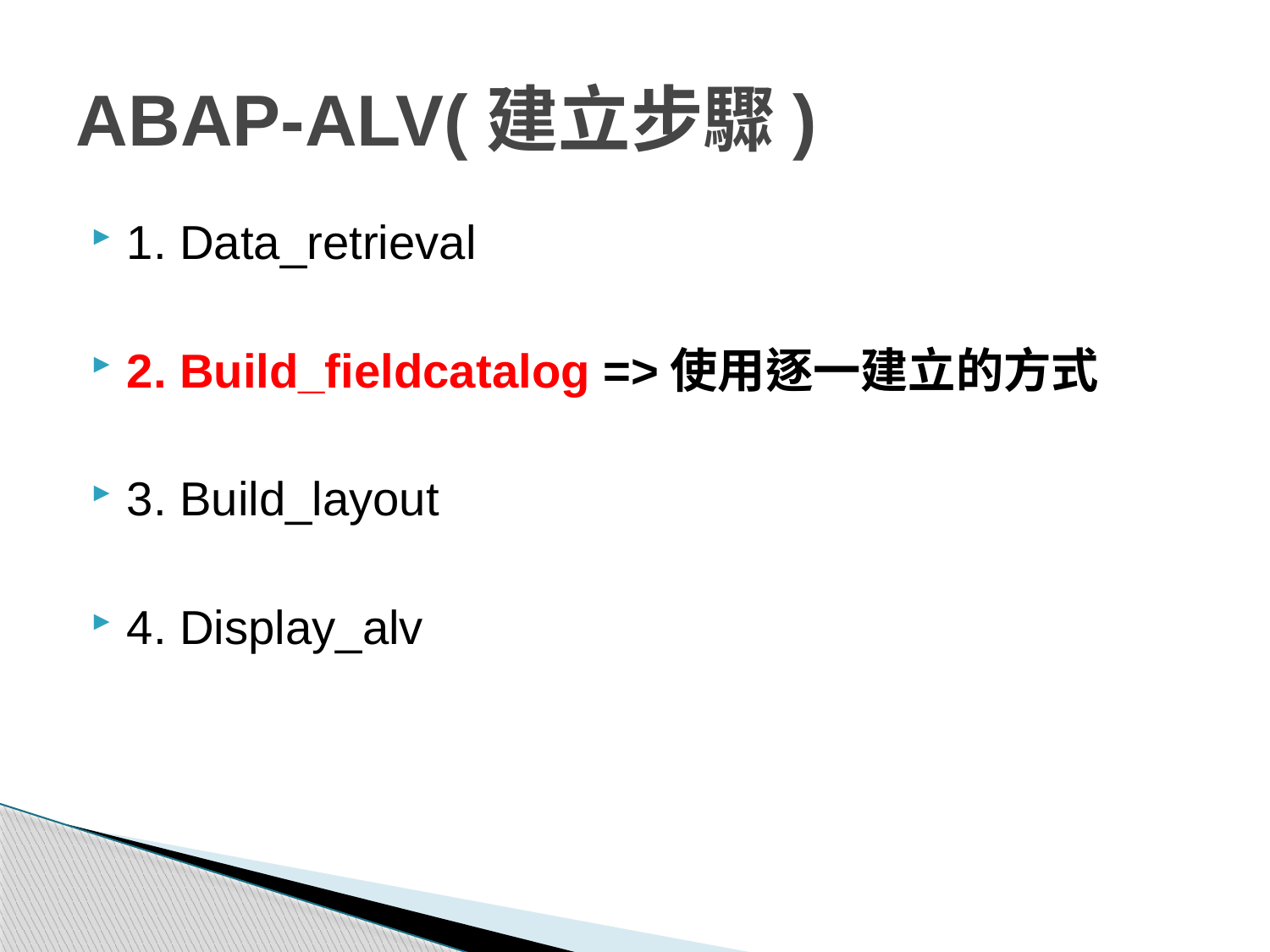

# ABAP-ALV(建立步驟)
1. Data_retrieval

2. Build_fieldcatalog =>使用逐一建立的方式

3. Build_layout

4. Display_alv